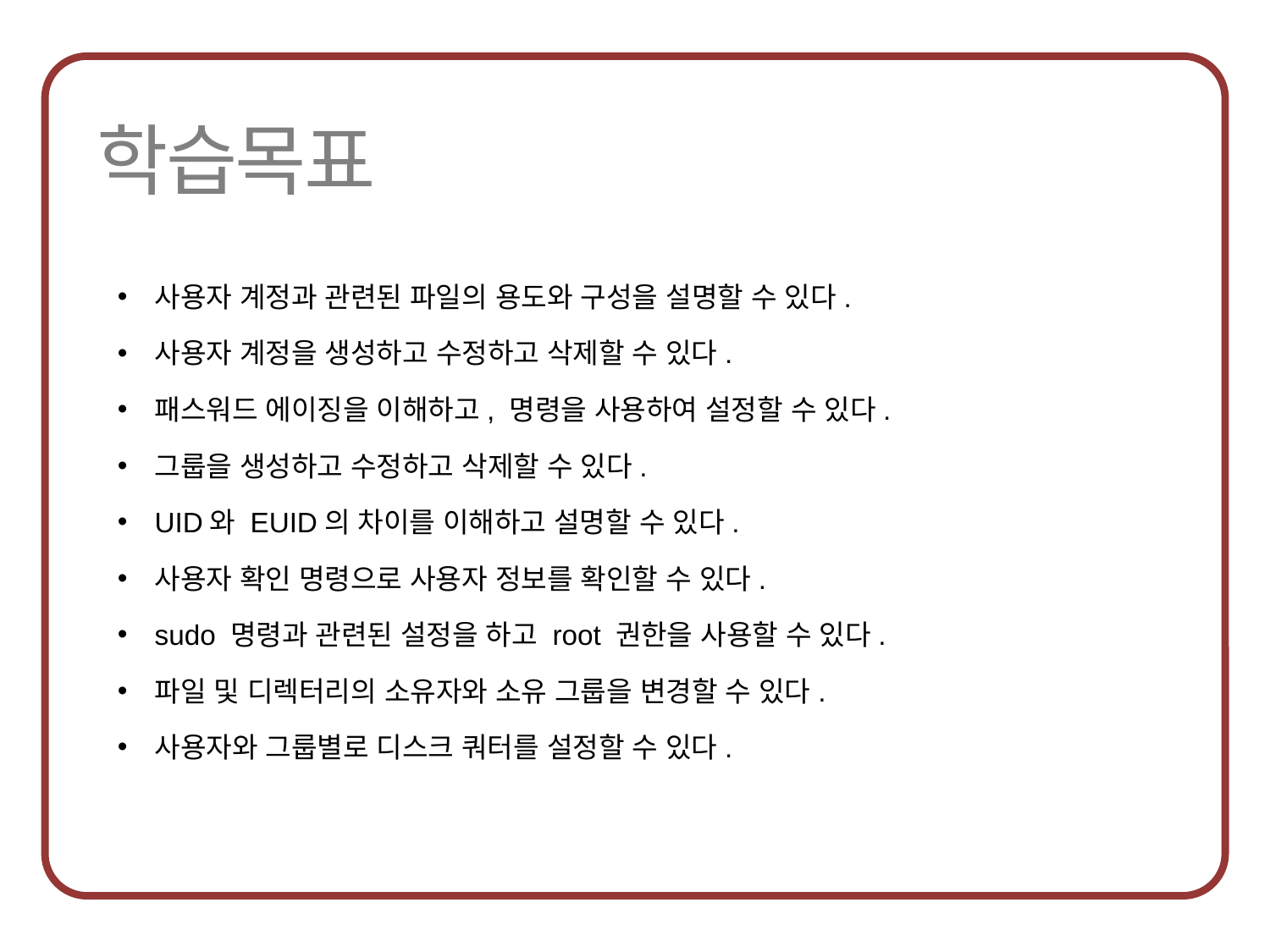

사용자 계정과 관련된 파일의 용도와 구성을 설명할 수 있다.
사용자 계정을 생성하고 수정하고 삭제할 수 있다.
패스워드 에이징을 이해하고, 명령을 사용하여 설정할 수 있다.
그룹을 생성하고 수정하고 삭제할 수 있다.
UID와 EUID의 차이를 이해하고 설명할 수 있다.
사용자 확인 명령으로 사용자 정보를 확인할 수 있다.
sudo 명령과 관련된 설정을 하고 root 권한을 사용할 수 있다.
파일 및 디렉터리의 소유자와 소유 그룹을 변경할 수 있다.
사용자와 그룹별로 디스크 쿼터를 설정할 수 있다.